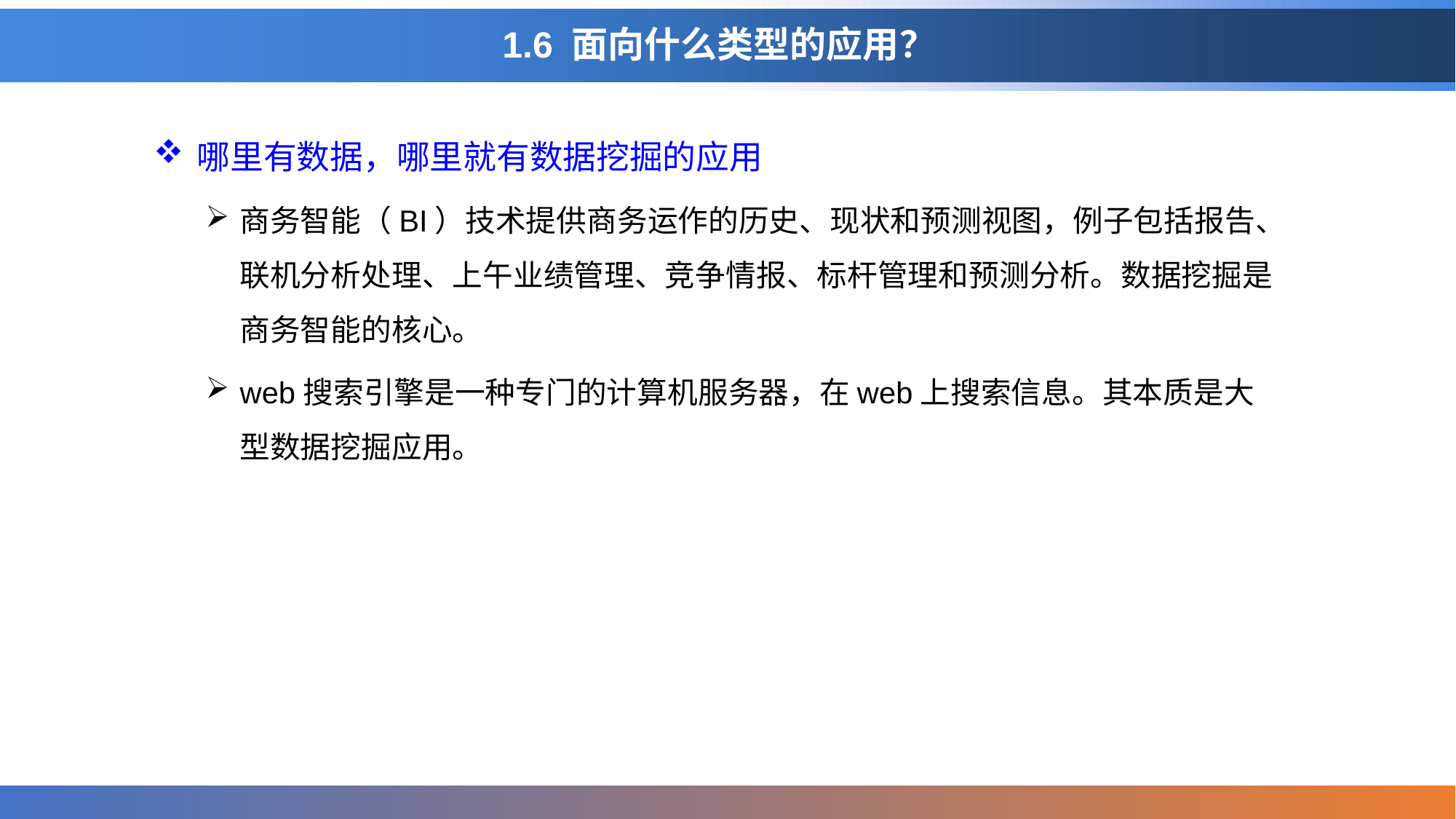

# 1.6 面向什么类型的应用？
哪里有数据，哪里就有数据挖掘的应用
商务智能（BI）技术提供商务运作的历史、现状和预测视图，例子包括报告、联机分析处理、上午业绩管理、竞争情报、标杆管理和预测分析。数据挖掘是商务智能的核心。
web搜索引擎是一种专门的计算机服务器，在web上搜索信息。其本质是大型数据挖掘应用。